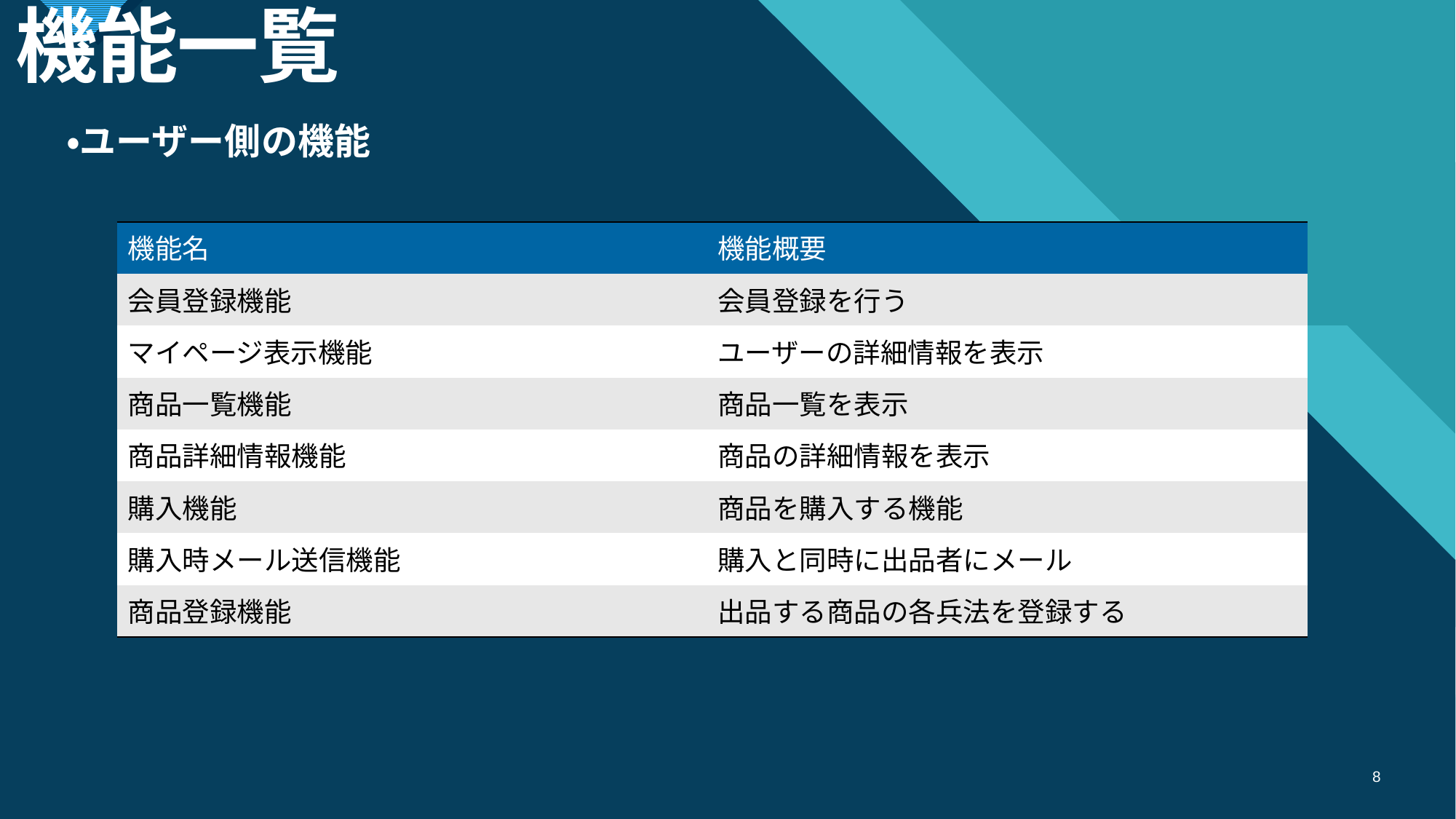

# 機能一覧
・ユーザー側の機能
| 機能名 | 機能概要 |
| --- | --- |
| 会員登録機能 | 会員登録を行う |
| マイページ表示機能 | ユーザーの詳細情報を表示 |
| 商品一覧機能 | 商品一覧を表示 |
| 商品詳細情報機能 | 商品の詳細情報を表示 |
| 購入機能 | 商品を購入する機能 |
| 購入時メール送信機能 | 購入と同時に出品者にメール |
| 商品登録機能 | 出品する商品の各兵法を登録する |
8